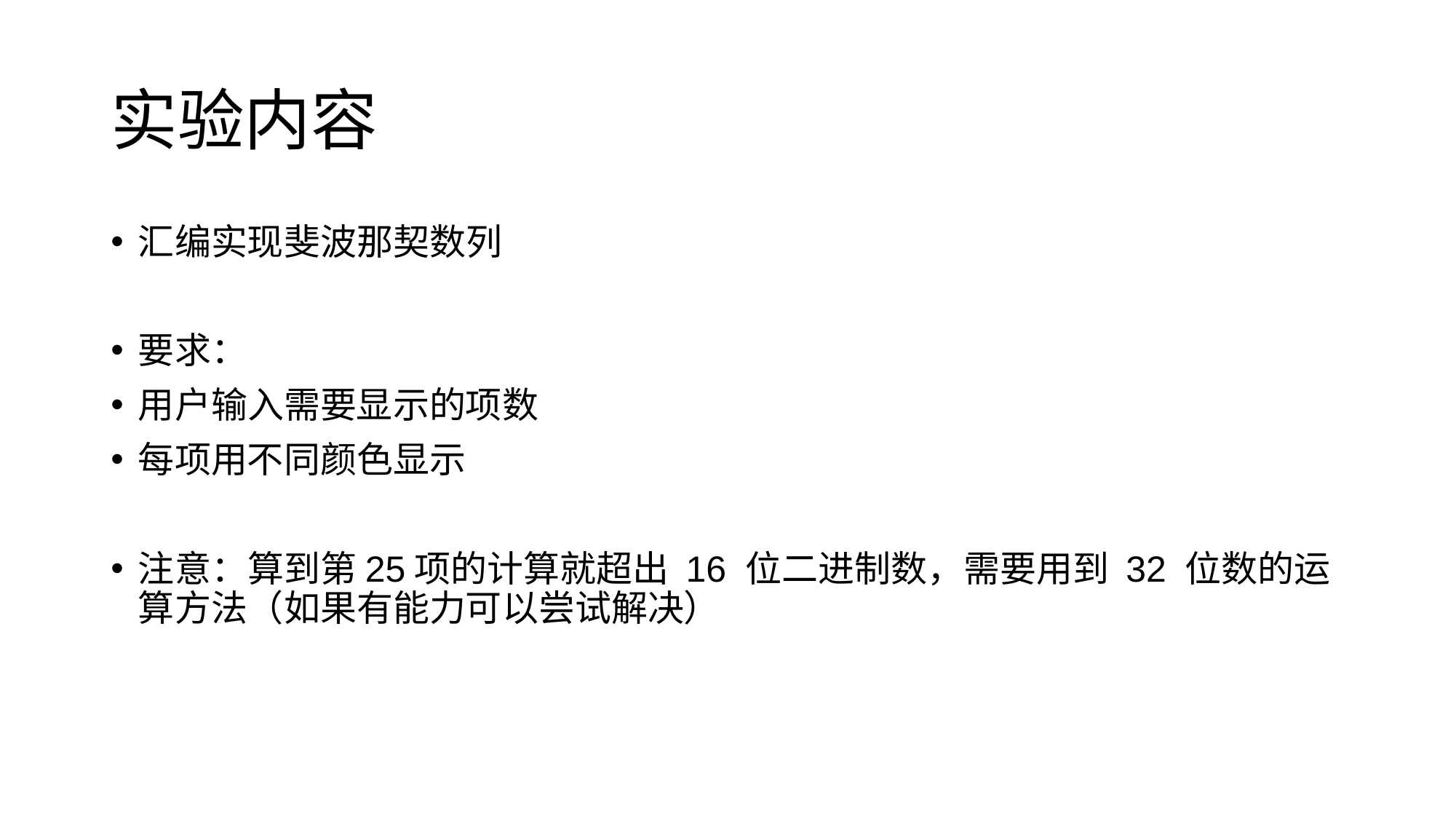

# 实验内容
汇编实现斐波那契数列

要求：
用户输入需要显示的项数
每项用不同颜色显示

注意：算到第25项的计算就超出 16 位二进制数，需要用到 32 位数的运算方法（如果有能力可以尝试解决）